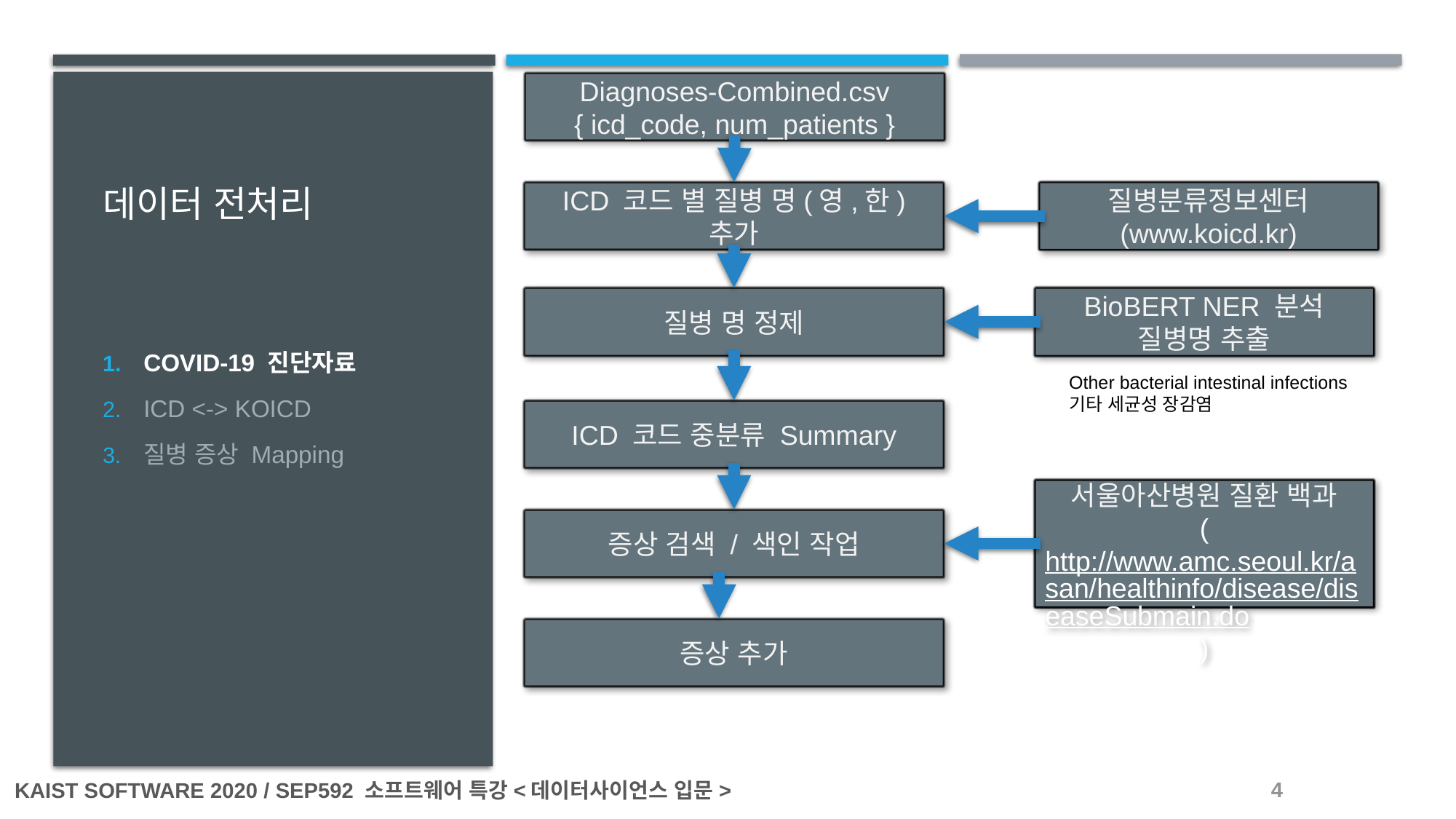

Diagnoses-Combined.csv
{ icd_code, num_patients }
# 데이터 전처리
ICD 코드 별 질병 명(영,한) 추가
질병분류정보센터
(www.koicd.kr)
질병 명 정제
BioBERT NER 분석
질병명 추출
COVID-19 진단자료
ICD <-> KOICD
질병 증상 Mapping

Other bacterial intestinal infections
기타 세균성 장감염
ICD 코드 중분류 Summary
서울아산병원 질환 백과
(http://www.amc.seoul.kr/asan/healthinfo/disease/diseaseSubmain.do)
증상 검색 / 색인 작업
증상 추가
4